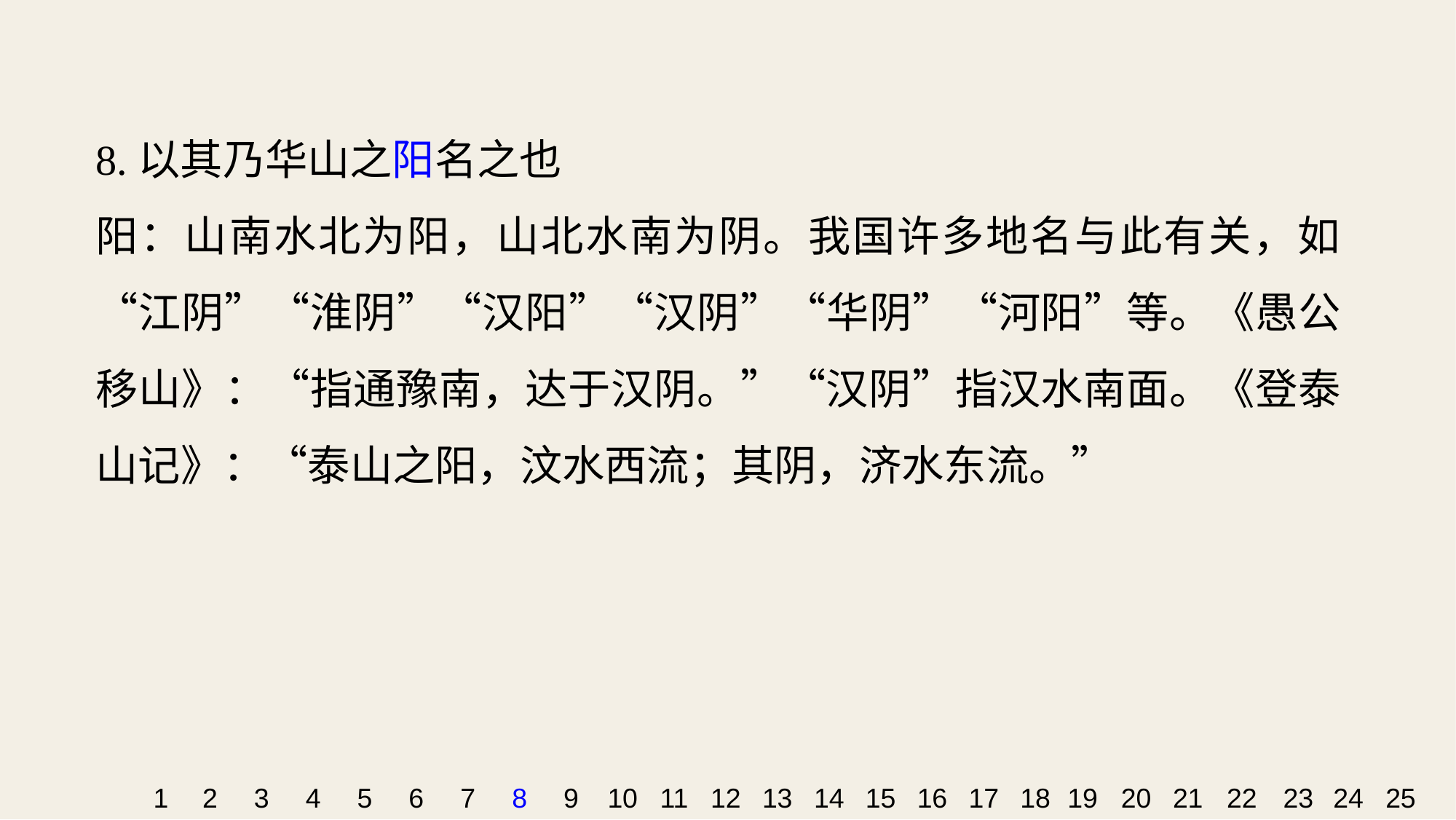

8.以其乃华山之阳名之也
阳：山南水北为阳，山北水南为阴。我国许多地名与此有关，如“江阴”“淮阴”“汉阳”“汉阴”“华阴”“河阳”等。《愚公移山》：“指通豫南，达于汉阴。”“汉阴”指汉水南面。《登泰山记》：“泰山之阳，汶水西流；其阴，济水东流。”
1
2
3
4
5
6
7
8
9
10
11
12
13
14
15
16
17
18
19
20
21
22
23
24
25